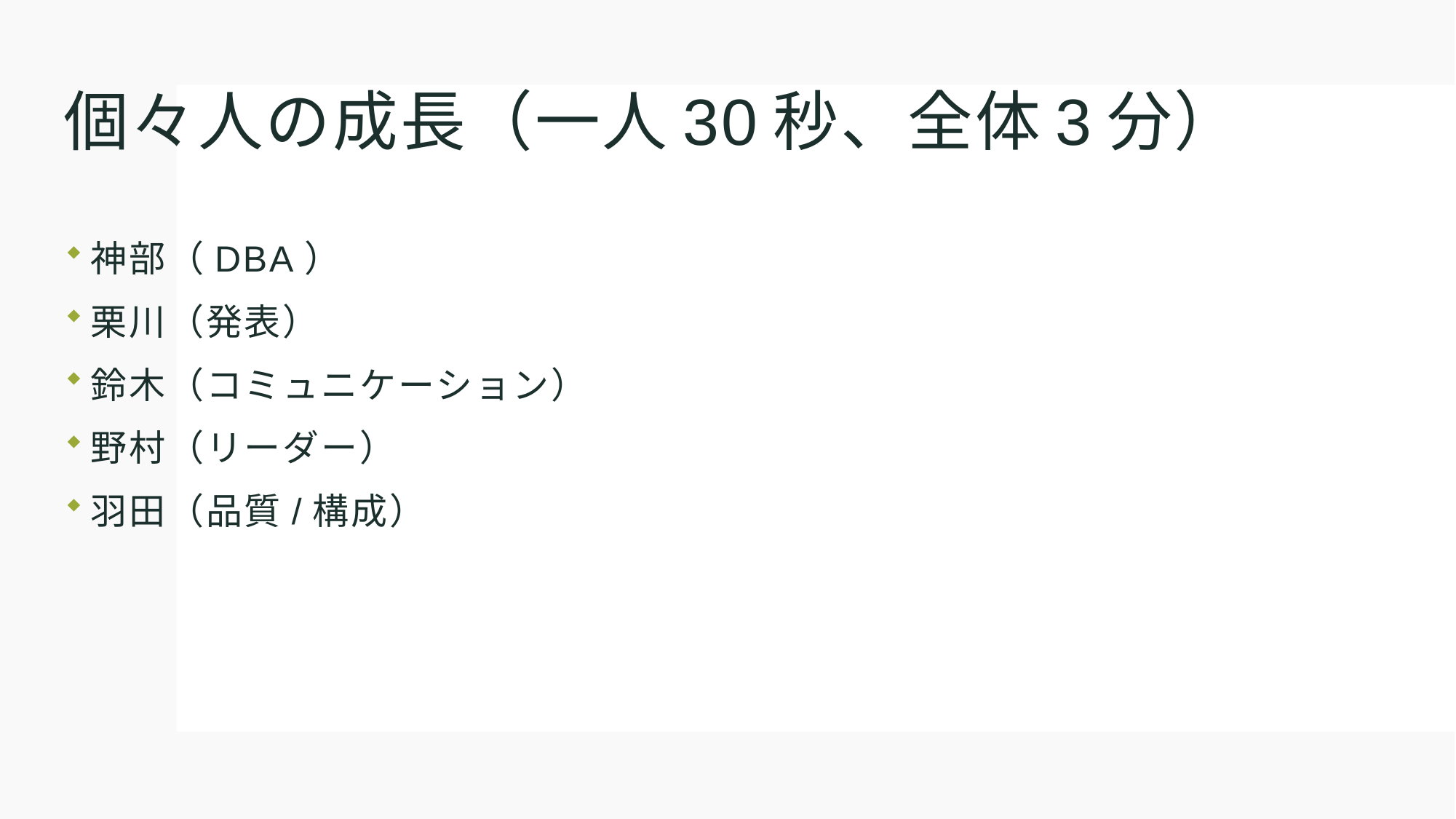

# 個々人の成長（一人30秒、全体3分）
神部（DBA）
栗川（発表）
鈴木（コミュニケーション）
野村（リーダー）
羽田（品質/構成）